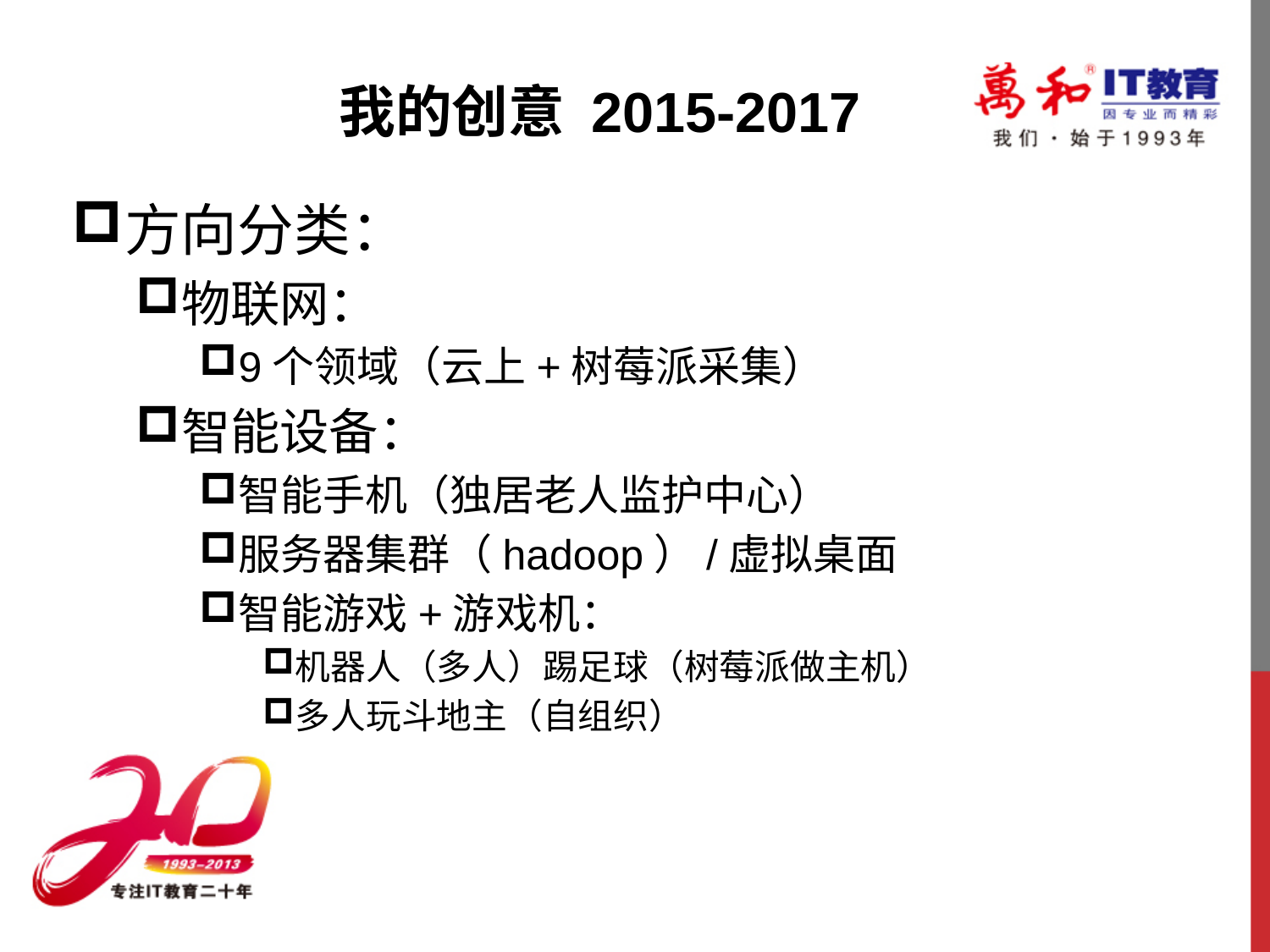

我的创意 2015-2017
方向分类：
物联网：
9个领域（云上+树莓派采集）
智能设备：
智能手机（独居老人监护中心）
服务器集群（hadoop）/虚拟桌面
智能游戏+游戏机：
机器人（多人）踢足球（树莓派做主机）
多人玩斗地主（自组织）